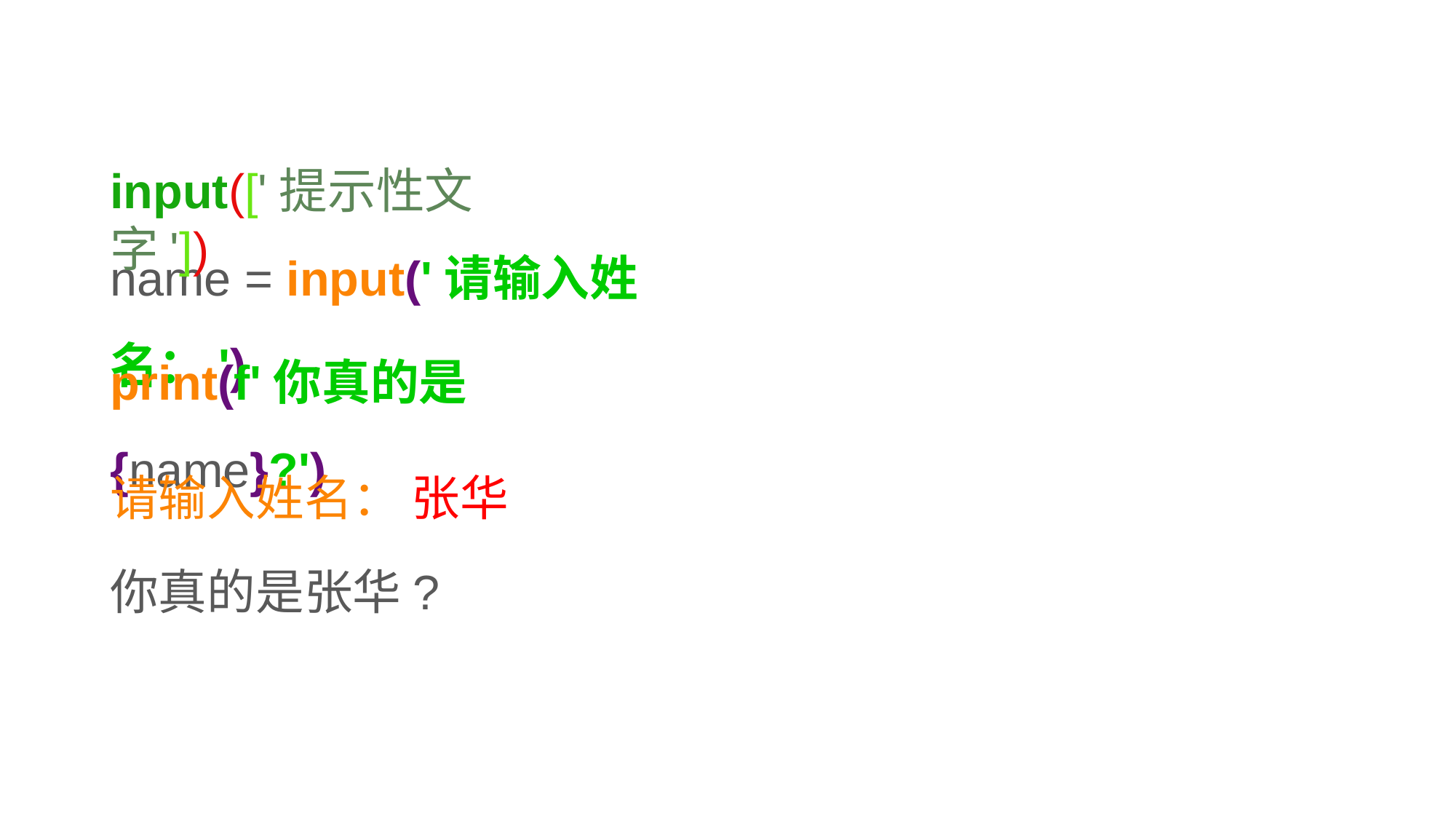

input(['提示性文字'])
name = input('请输入姓名：')
print(f'你真的是{name}?')
请输入姓名：
张华
你真的是张华?